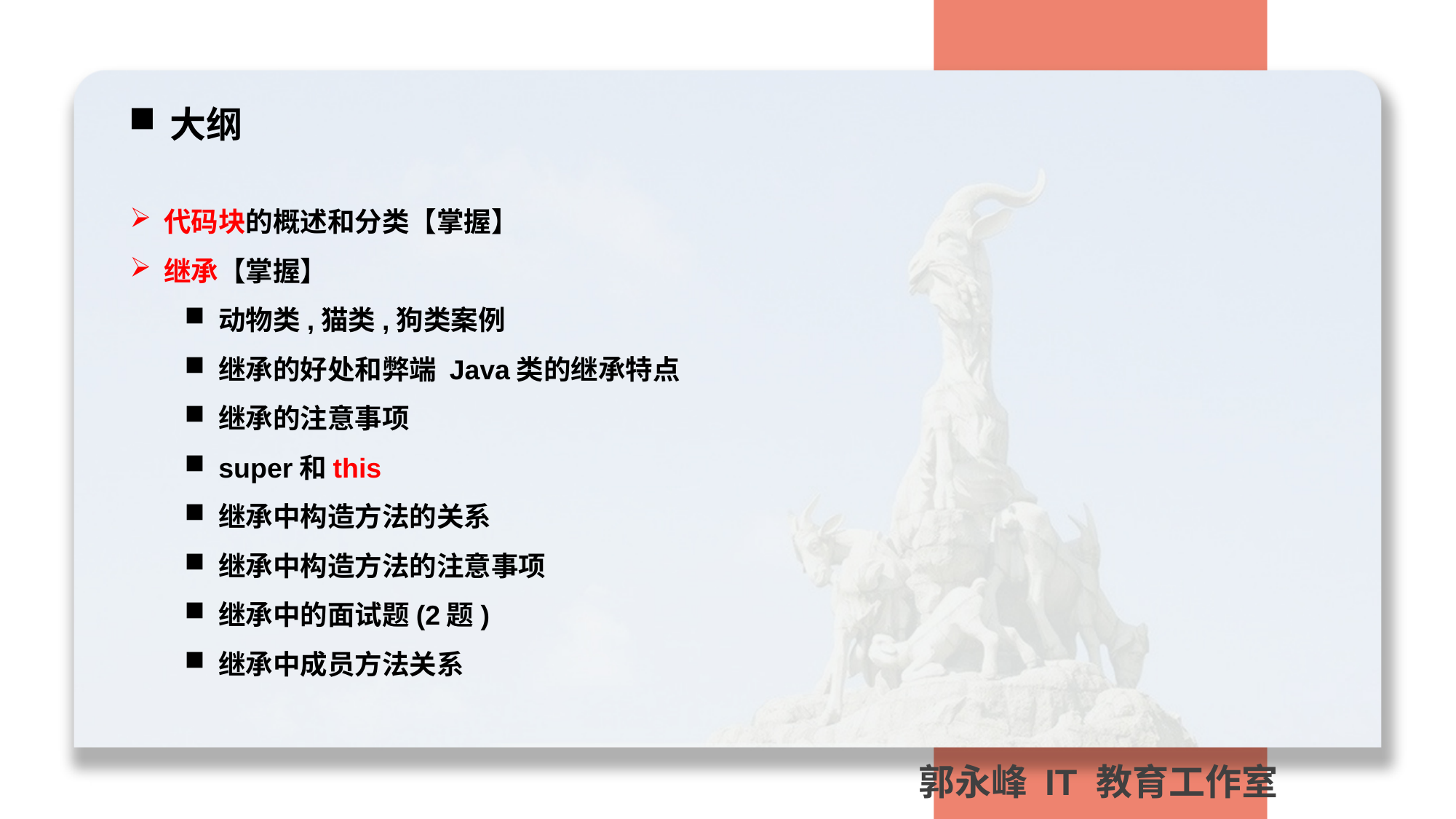

大纲
代码块的概述和分类【掌握】
继承【掌握】
动物类,猫类,狗类案例
继承的好处和弊端 Java类的继承特点
继承的注意事项
super和this
继承中构造方法的关系
继承中构造方法的注意事项
继承中的面试题(2题)
继承中成员方法关系